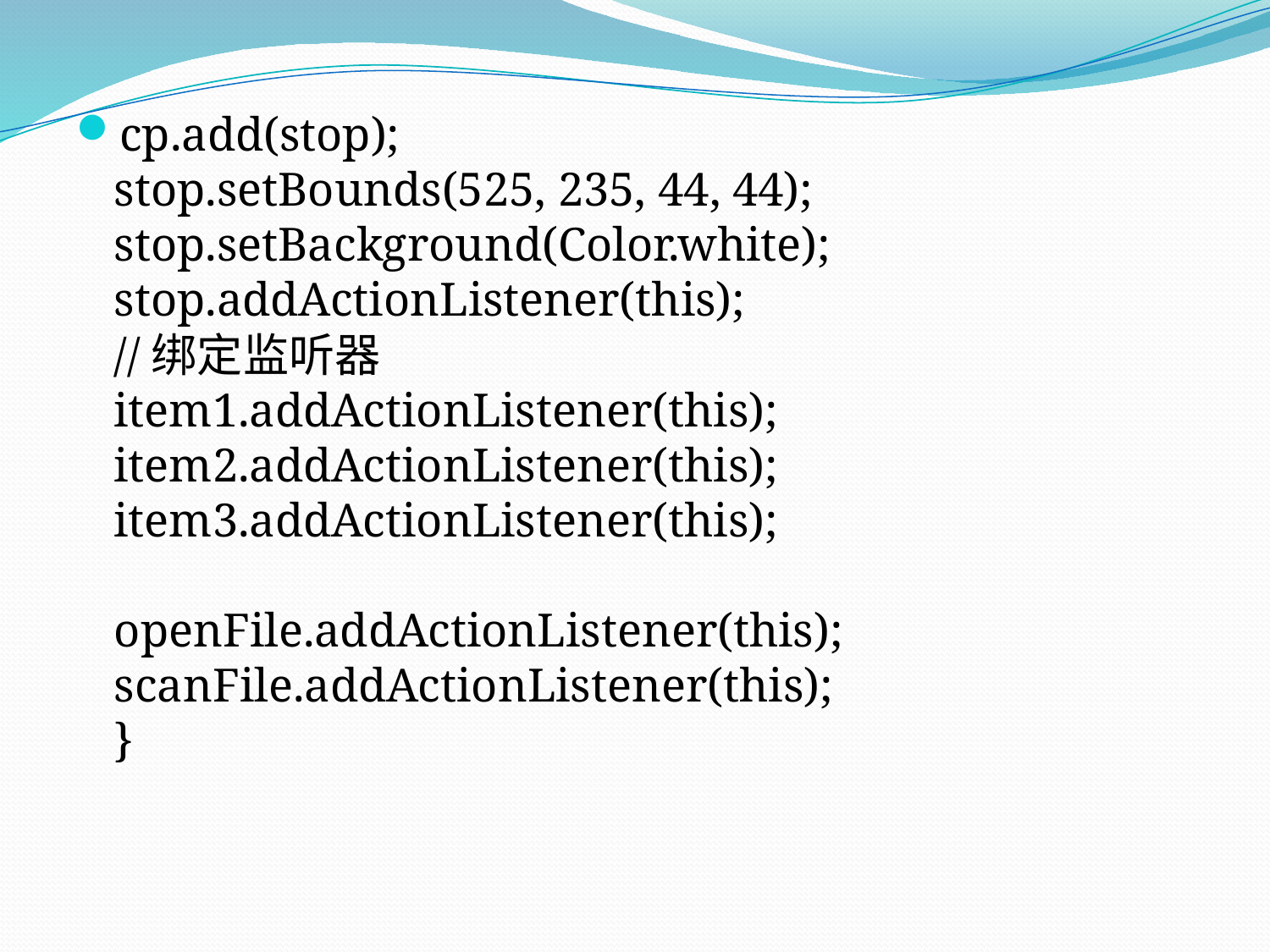

cp.add(stop);
stop.setBounds(525, 235, 44, 44);
stop.setBackground(Color.white);
stop.addActionListener(this);
//绑定监听器
item1.addActionListener(this);
item2.addActionListener(this);
item3.addActionListener(this);
openFile.addActionListener(this);
scanFile.addActionListener(this);
}